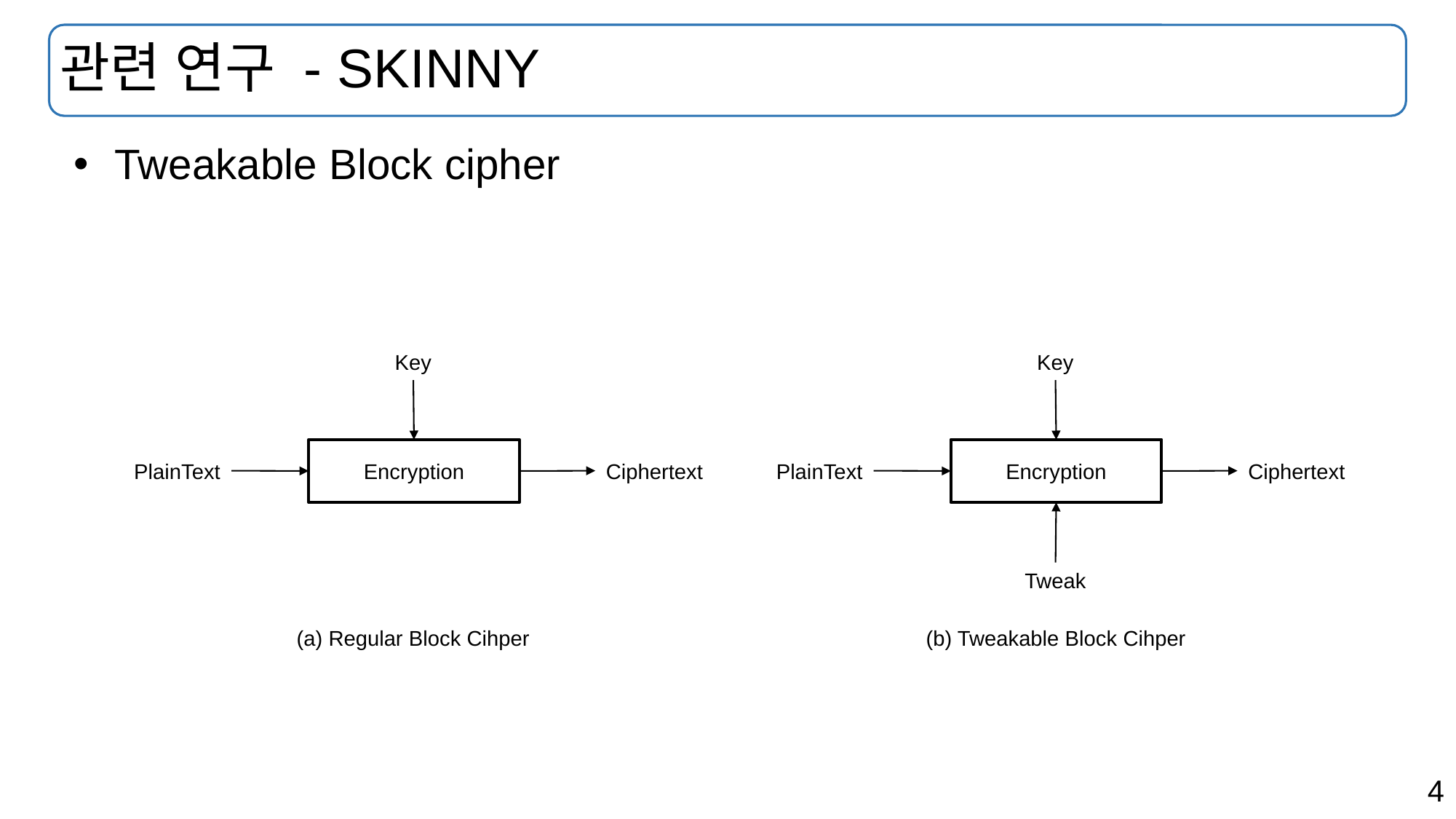

# 관련 연구 - SKINNY
Tweakable Block cipher
Key
Key
Encryption
Encryption
Ciphertext
Ciphertext
PlainText
PlainText
Tweak
(a) Regular Block Cihper
(b) Tweakable Block Cihper